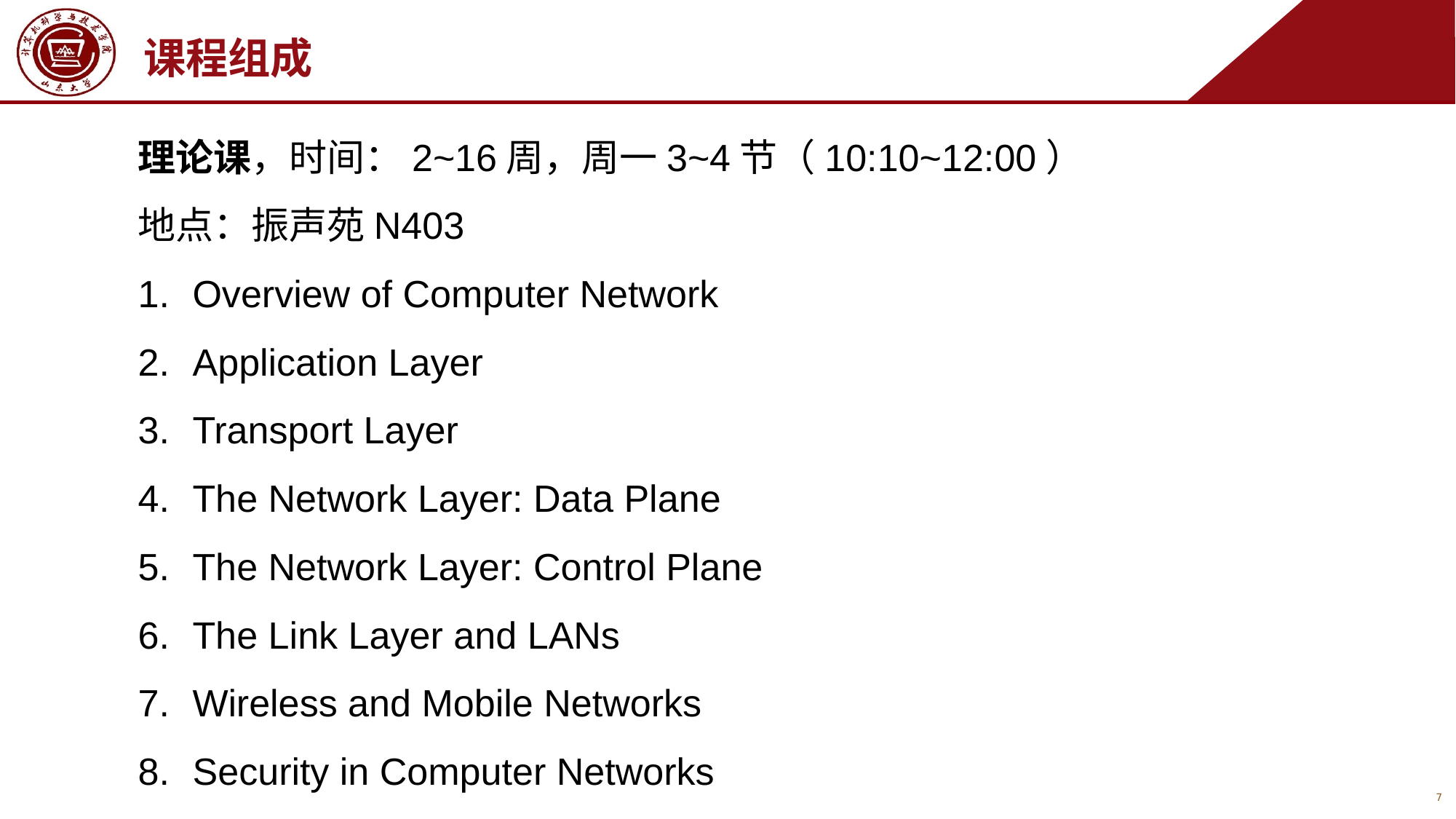

课程组成

理论课，时间：2~16周，周一3~4节（10:10~12:00）
地点：振声苑N403
Overview of Computer Network
Application Layer
Transport Layer
The Network Layer: Data Plane
The Network Layer: Control Plane
The Link Layer and LANs
Wireless and Mobile Networks
Security in Computer Networks